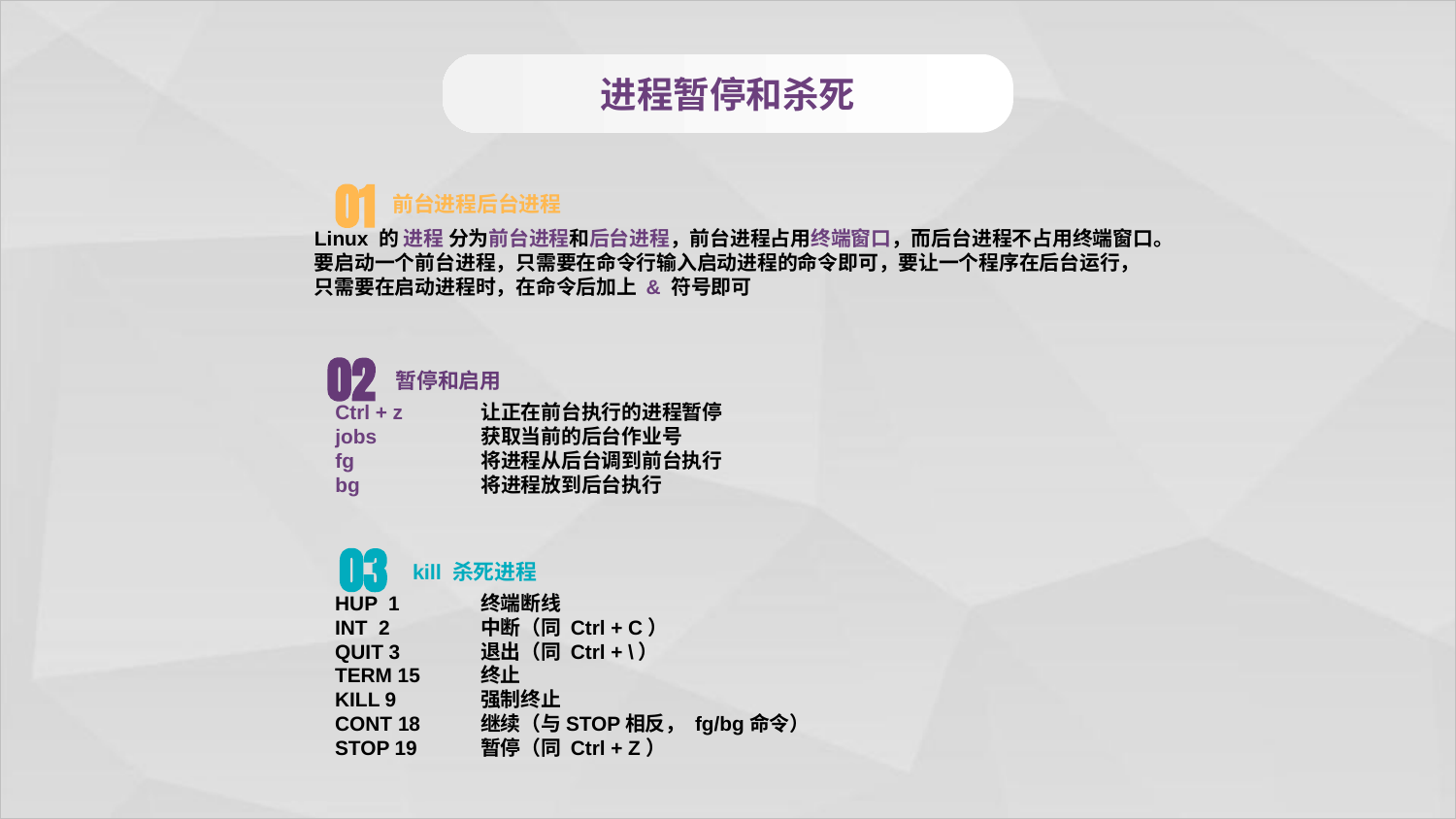

进程暂停和杀死
01
前台进程后台进程
Linux 的 进程 分为前台进程和后台进程，前台进程占用终端窗口，而后台进程不占用终端窗口。
要启动一个前台进程，只需要在命令行输入启动进程的命令即可，要让一个程序在后台运行，
只需要在启动进程时，在命令后加上 & 符号即可
02
暂停和启用
Ctrl + z 	让正在前台执行的进程暂停
jobs 	获取当前的后台作业号
fg	将进程从后台调到前台执行
bg 	将进程放到后台执行
03
kill 杀死进程
HUP  1  	终端断线
INT  2  	中断（同 Ctrl + C）
QUIT 3  	退出（同 Ctrl + \）
TERM 15 	终止
KILL 9  	强制终止
CONT 18 	继续（与STOP相反， fg/bg命令）
STOP 19 	暂停（同 Ctrl + Z）